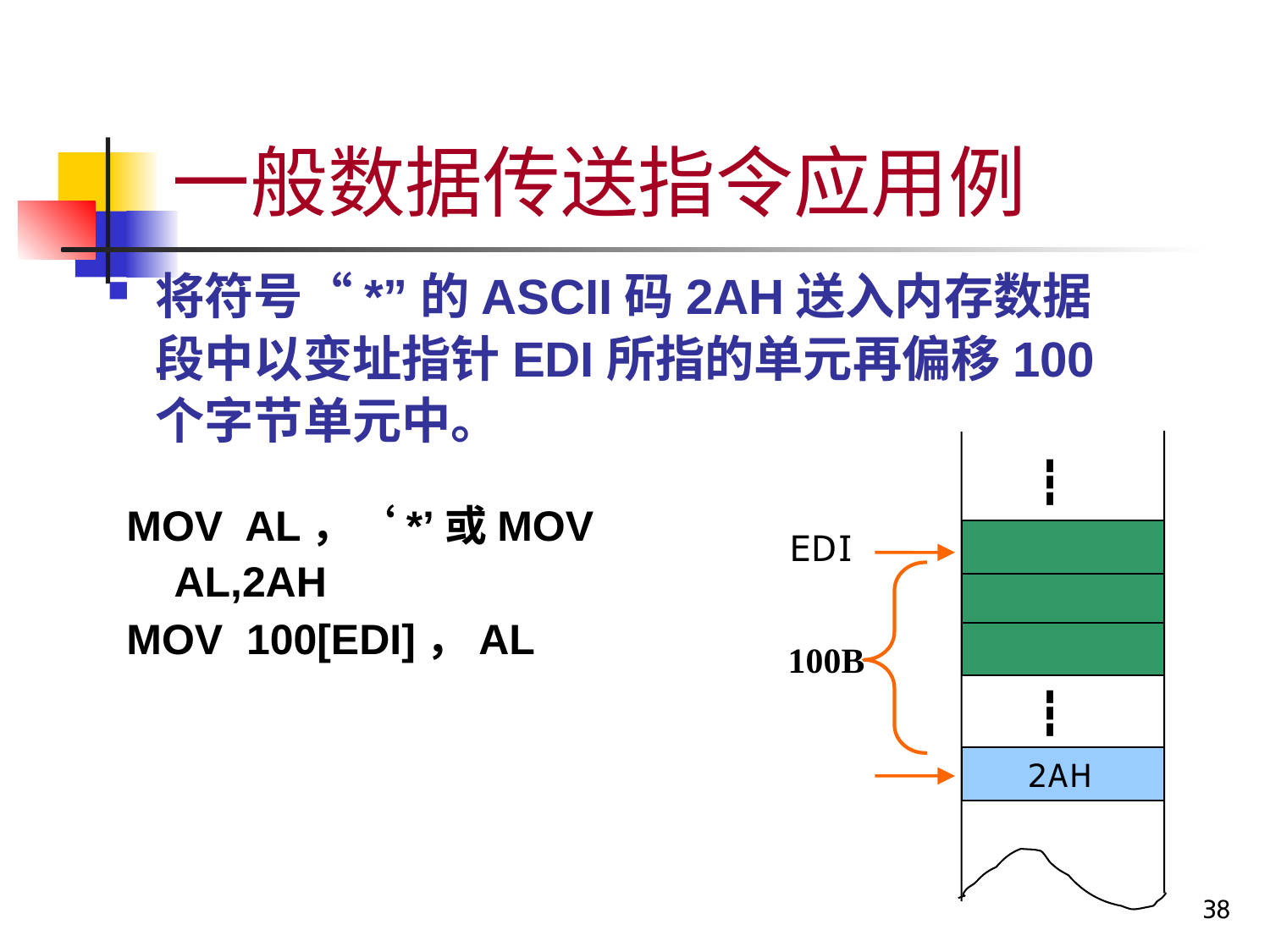

# 一般数据传送指令应用例
将符号“*”的ASCII码2AH送入内存数据段中以变址指针EDI所指的单元再偏移100个字节单元中。

┇

┇

MOV  AL，‘*’或MOV AL,2AH
MOV  100[EDI]，AL
EDI

100B
2AH

38